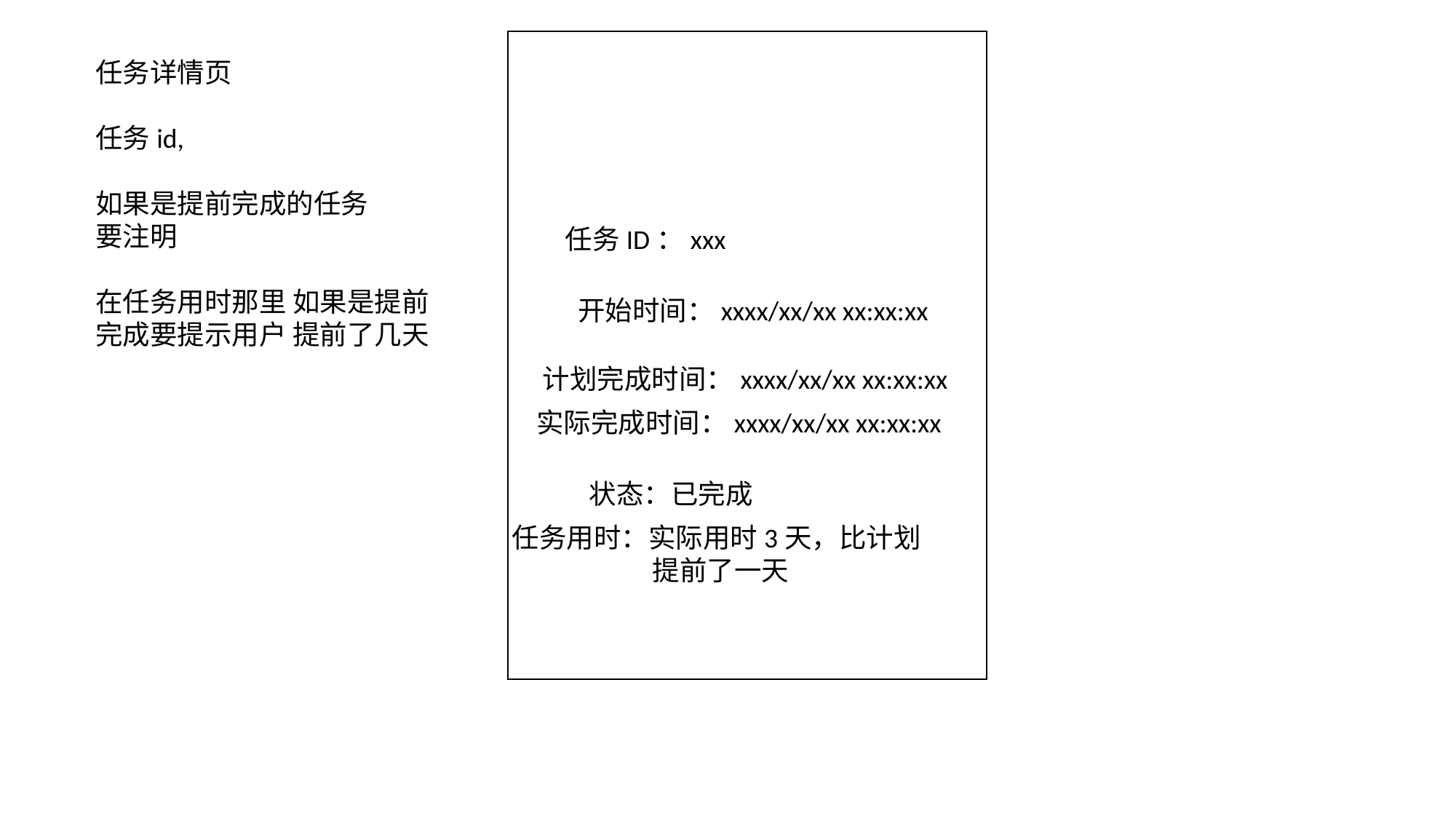

任务详情页

任务id,

如果是提前完成的任务
要注明

在任务用时那里 如果是提前
完成要提示用户 提前了几天

任务ID：xxx
开始时间：xxxx/xx/xx xx:xx:xx
计划完成时间：xxxx/xx/xx xx:xx:xx
实际完成时间：xxxx/xx/xx xx:xx:xx
状态：已完成
任务用时：实际用时3天，比计划
	    提前了一天